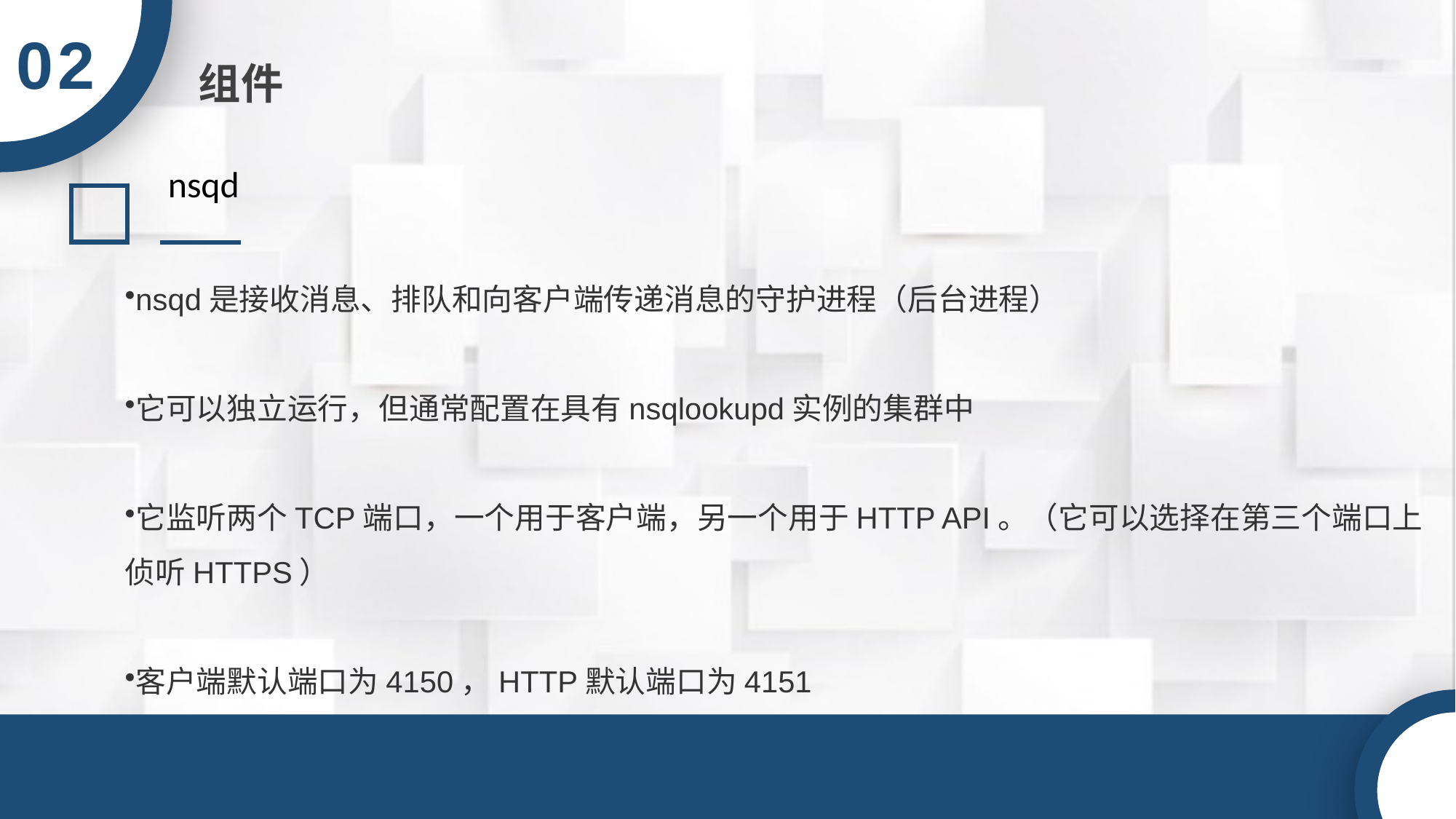

02
组件
nsqd

nsqd是接收消息、排队和向客户端传递消息的守护进程（后台进程）

它可以独立运行，但通常配置在具有nsqlookupd实例的集群中

它监听两个TCP端口，一个用于客户端，另一个用于HTTP API。（它可以选择在第三个端口上侦听HTTPS）

客户端默认端口为4150，HTTP默认端口为4151